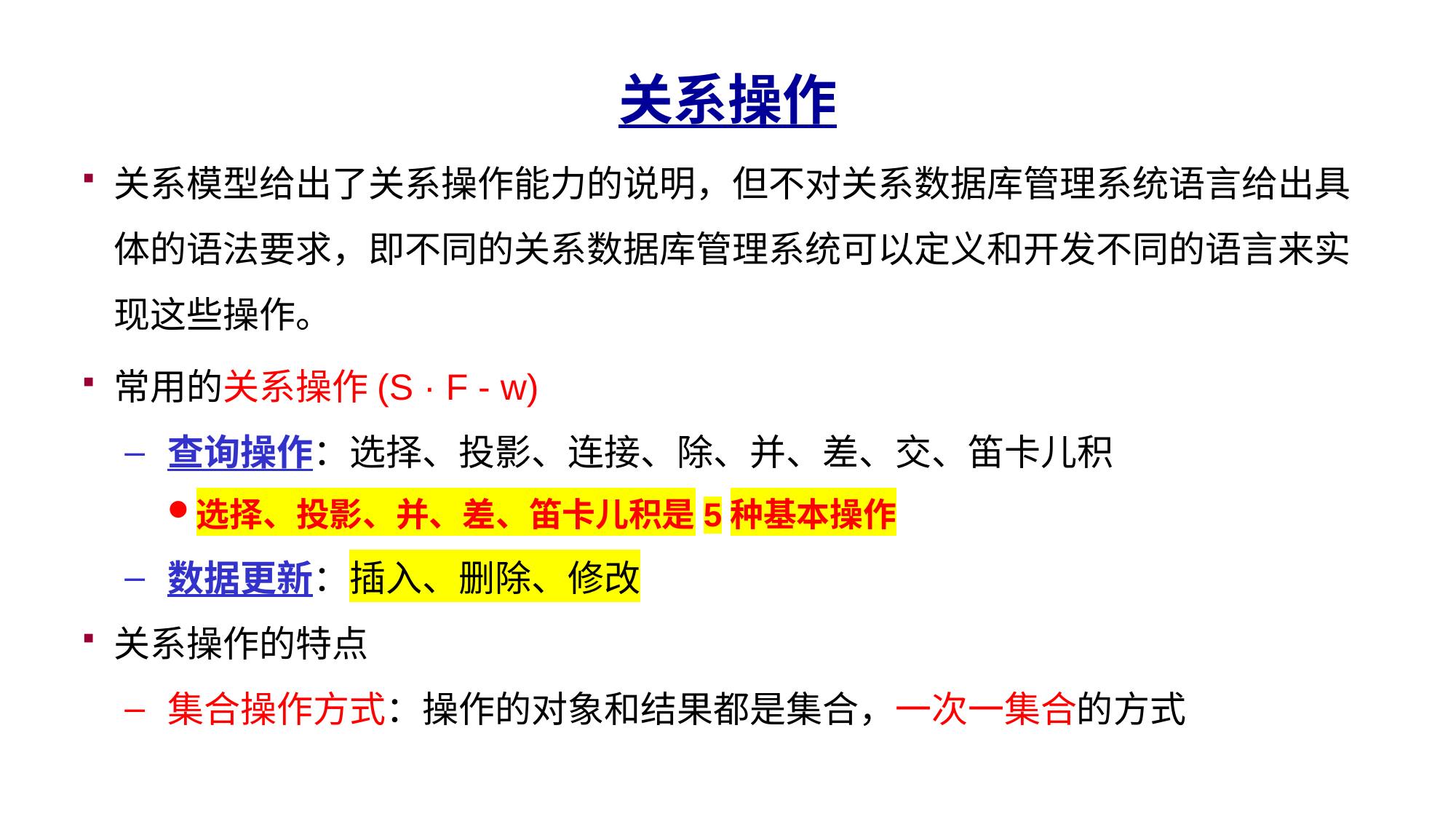

关系操作
关系模型给出了关系操作能力的说明，但不对关系数据库管理系统语言给出具体的语法要求，即不同的关系数据库管理系统可以定义和开发不同的语言来实现这些操作。
常用的关系操作(S · F - w)
查询操作：选择、投影、连接、除、并、差、交、笛卡儿积
选择、投影、并、差、笛卡儿积是5种基本操作
数据更新：插入、删除、修改
关系操作的特点
集合操作方式：操作的对象和结果都是集合，一次一集合的方式
27